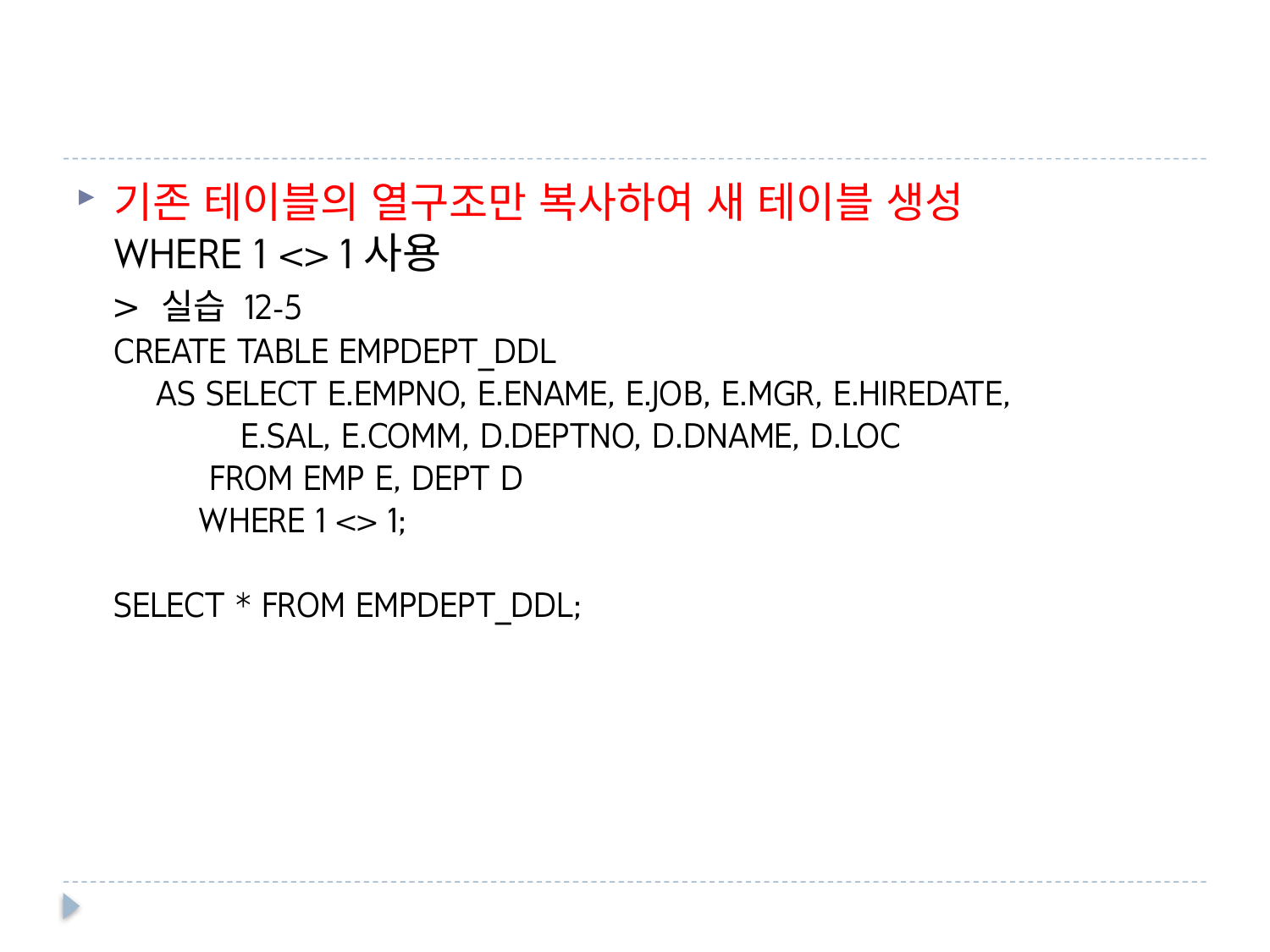

기존 테이블의 열구조만 복사하여 새 테이블 생성
WHERE 1 <> 1사용
> 실습 12-5
CREATE TABLE EMPDEPT_DDL
    AS SELECT E.EMPNO, E.ENAME, E.JOB, E.MGR, E.HIREDATE,
            E.SAL, E.COMM, D.DEPTNO, D.DNAME, D.LOC
         FROM EMP E, DEPT D
        WHERE 1 <> 1;
SELECT * FROM EMPDEPT_DDL;